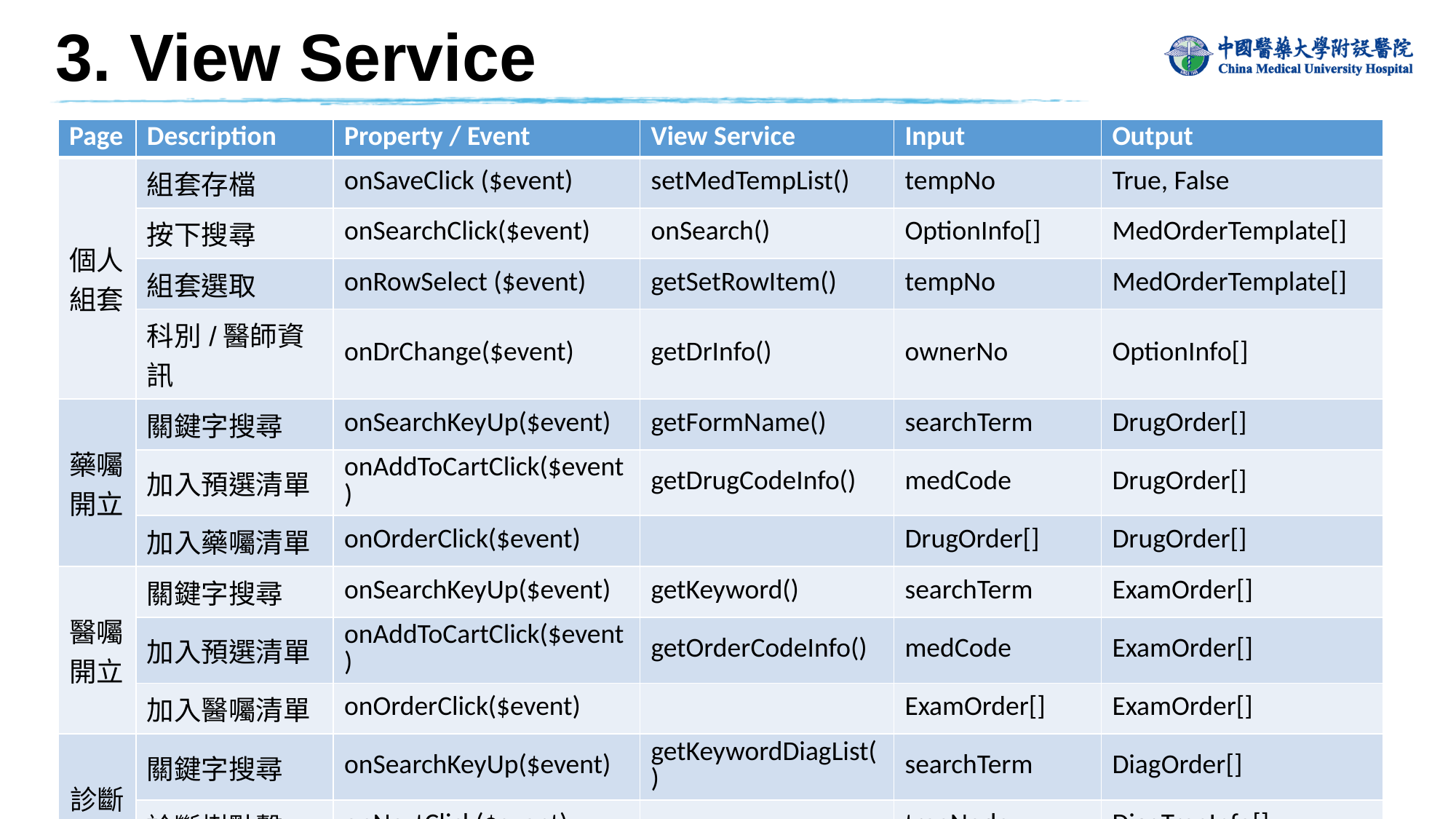

3. View Service
| Page | Description | Property / Event | View Service | Input | Output |
| --- | --- | --- | --- | --- | --- |
| 個人組套 | 組套存檔 | onSaveClick ($event) | setMedTempList() | tempNo | True, False |
|  | 按下搜尋 | onSearchClick($event) | onSearch() | OptionInfo[] | MedOrderTemplate[] |
|  | 組套選取 | onRowSelect ($event) | getSetRowItem() | tempNo | MedOrderTemplate[] |
|  | 科別/醫師資訊 | onDrChange($event) | getDrInfo() | ownerNo | OptionInfo[] |
| 藥囑開立 | 關鍵字搜尋 | onSearchKeyUp($event) | getFormName() | searchTerm | DrugOrder[] |
|  | 加入預選清單 | onAddToCartClick($event) | getDrugCodeInfo() | medCode | DrugOrder[] |
|  | 加入藥囑清單 | onOrderClick($event) |  | DrugOrder[] | DrugOrder[] |
| 醫囑開立 | 關鍵字搜尋 | onSearchKeyUp($event) | getKeyword() | searchTerm | ExamOrder[] |
|  | 加入預選清單 | onAddToCartClick($event) | getOrderCodeInfo() | medCode | ExamOrder[] |
|  | 加入醫囑清單 | onOrderClick($event) |  | ExamOrder[] | ExamOrder[] |
| 診斷 開立 | 關鍵字搜尋 | onSearchKeyUp($event) | getKeywordDiagList() | searchTerm | DiagOrder[] |
|  | 診斷樹點擊 | onNextClick($event) |  | treeNode | DiagTreeInfo[] |
|  | 加入診斷清單 | onOrderClick($event) |  | DiagOrder[] | DiagOrder[] |